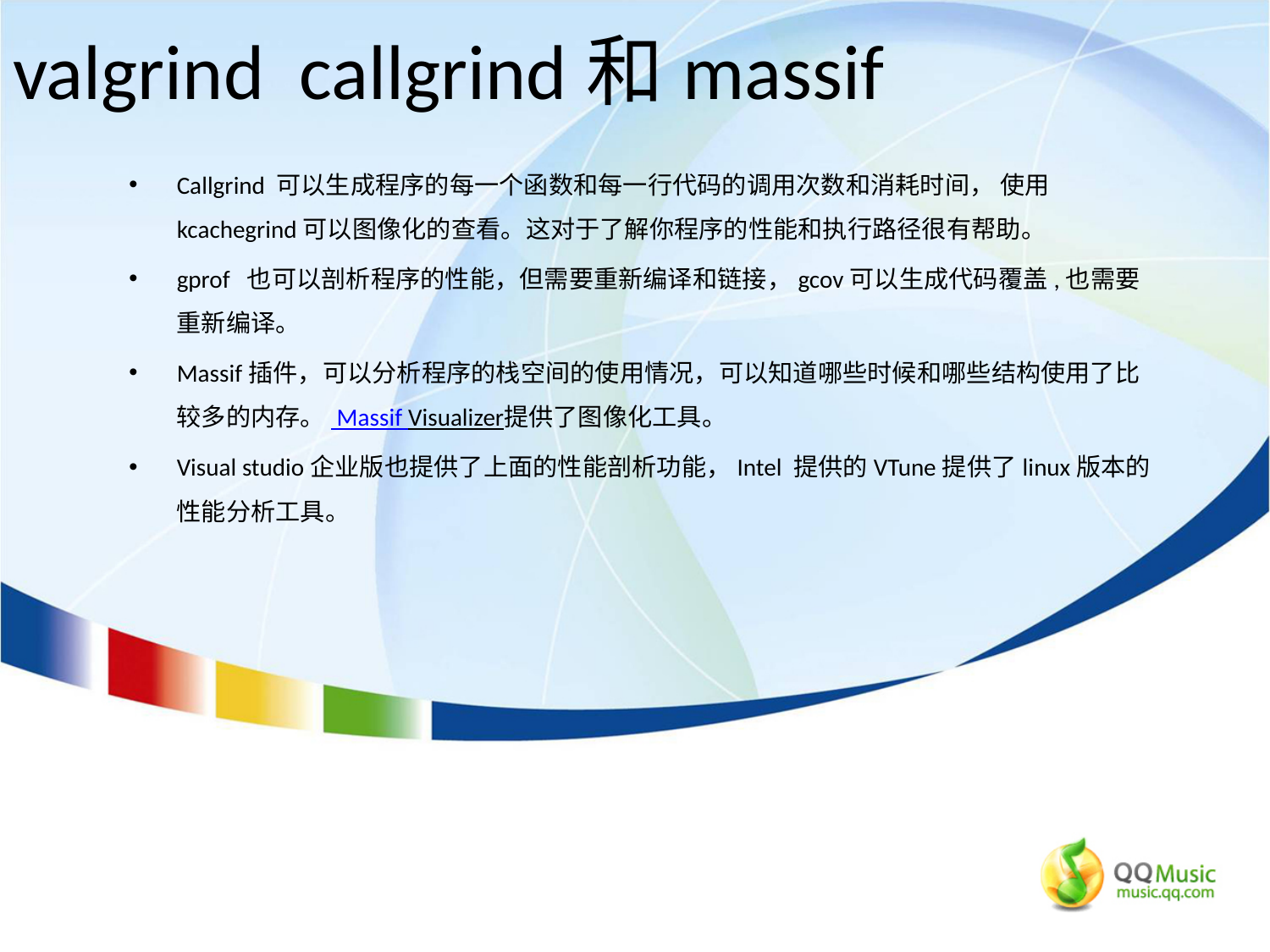

valgrind  callgrind和massif
Callgrind 可以生成程序的每一个函数和每一行代码的调用次数和消耗时间， 使用kcachegrind可以图像化的查看。这对于了解你程序的性能和执行路径很有帮助。
gprof  也可以剖析程序的性能，但需要重新编译和链接，gcov可以生成代码覆盖,也需要重新编译。
Massif插件，可以分析程序的栈空间的使用情况，可以知道哪些时候和哪些结构使用了比较多的内存。 Massif Visualizer提供了图像化工具。
Visual studio企业版也提供了上面的性能剖析功能，Intel 提供的VTune提供了linux版本的性能分析工具。